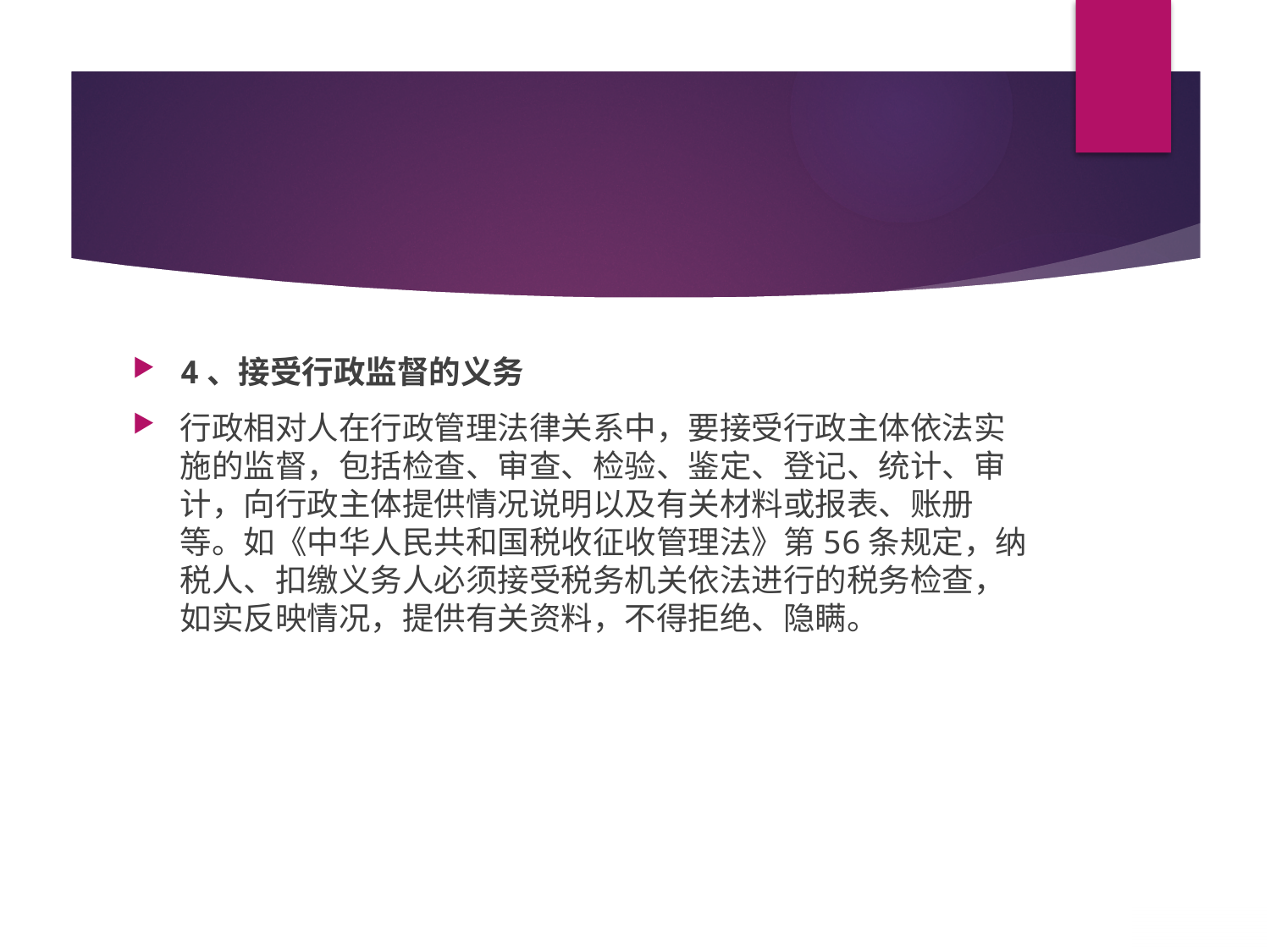

#
4、接受行政监督的义务
行政相对人在行政管理法律关系中，要接受行政主体依法实施的监督，包括检查、审查、检验、鉴定、登记、统计、审计，向行政主体提供情况说明以及有关材料或报表、账册等。如《中华人民共和国税收征收管理法》第56条规定，纳税人、扣缴义务人必须接受税务机关依法进行的税务检查，如实反映情况，提供有关资料，不得拒绝、隐瞒。